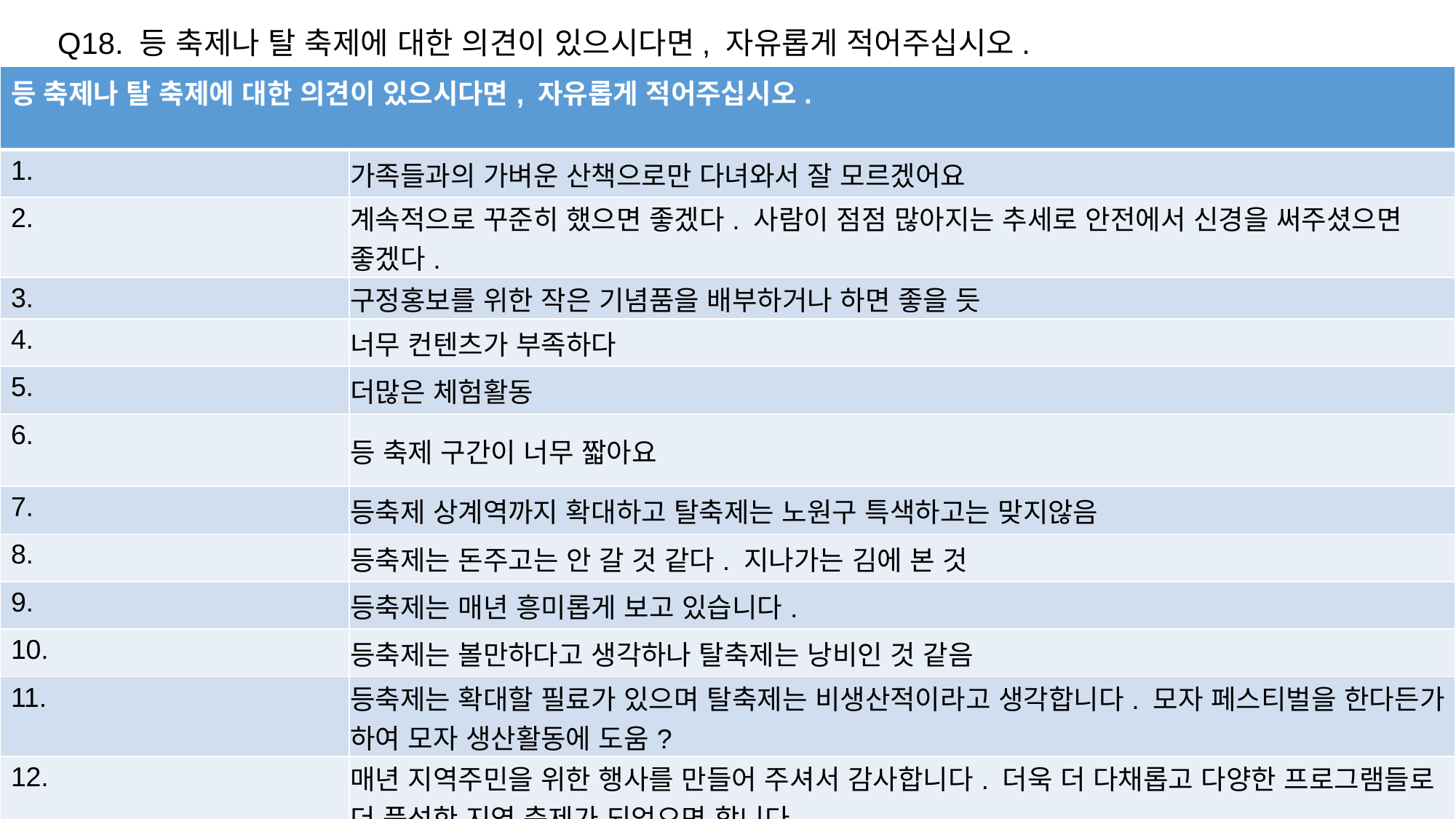

Q18. 등 축제나 탈 축제에 대한 의견이 있으시다면, 자유롭게 적어주십시오.
| 등 축제나 탈 축제에 대한 의견이 있으시다면, 자유롭게 적어주십시오. |  |
| --- | --- |
| 1. | 가족들과의 가벼운 산책으로만 다녀와서 잘 모르겠어요 |
| 2. | 계속적으로 꾸준히 했으면 좋겠다. 사람이 점점 많아지는 추세로 안전에서 신경을 써주셨으면 좋겠다. |
| 3. | 구정홍보를 위한 작은 기념품을 배부하거나 하면 좋을 듯 |
| 4. | 너무 컨텐츠가 부족하다 |
| 5. | 더많은 체험활동 |
| 6. | 등 축제 구간이 너무 짧아요 |
| 7. | 등축제 상계역까지 확대하고 탈축제는 노원구 특색하고는 맞지않음 |
| 8. | 등축제는 돈주고는 안 갈 것 같다. 지나가는 김에 본 것 |
| 9. | 등축제는 매년 흥미롭게 보고 있습니다. |
| 10. | 등축제는 볼만하다고 생각하나 탈축제는 낭비인 것 같음 |
| 11. | 등축제는 확대할 필료가 있으며 탈축제는 비생산적이라고 생각합니다. 모자 페스티벌을 한다든가 하여 모자 생산활동에 도움? |
| 12. | 매년 지역주민을 위한 행사를 만들어 주셔서 감사합니다. 더욱 더 다채롭고 다양한 프로그램들로 더 풍성한 지역 축제가 되었으면 합니다. |